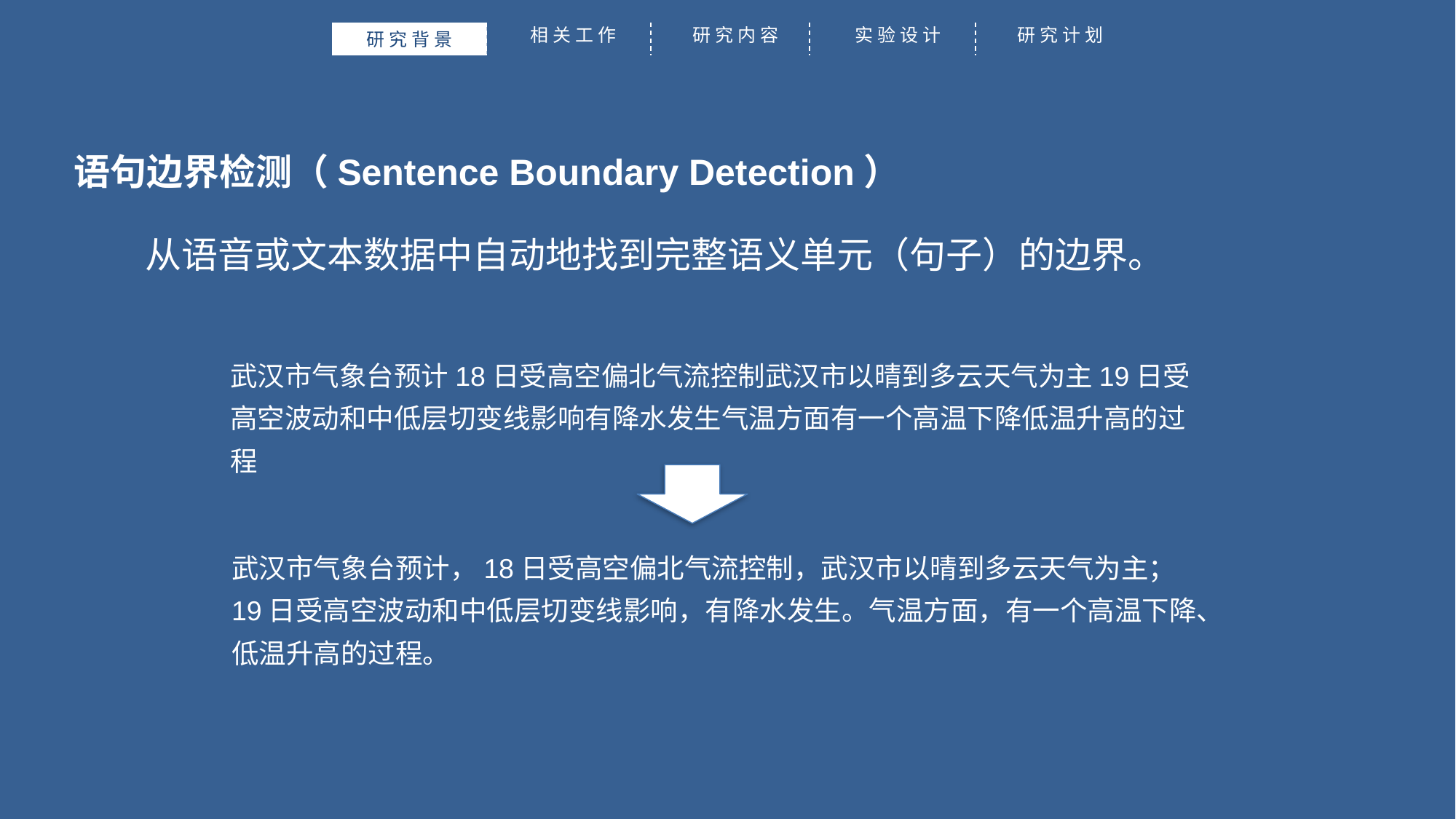

相关工作
研究内容
实验设计
研究计划
研究背景
语句边界检测（Sentence Boundary Detection）
从语音或文本数据中自动地找到完整语义单元（句子）的边界。
武汉市气象台预计18日受高空偏北气流控制武汉市以晴到多云天气为主19日受高空波动和中低层切变线影响有降水发生气温方面有一个高温下降低温升高的过程

武汉市气象台预计，18日受高空偏北气流控制，武汉市以晴到多云天气为主；19日受高空波动和中低层切变线影响，有降水发生。气温方面，有一个高温下降、低温升高的过程。
智能输入法